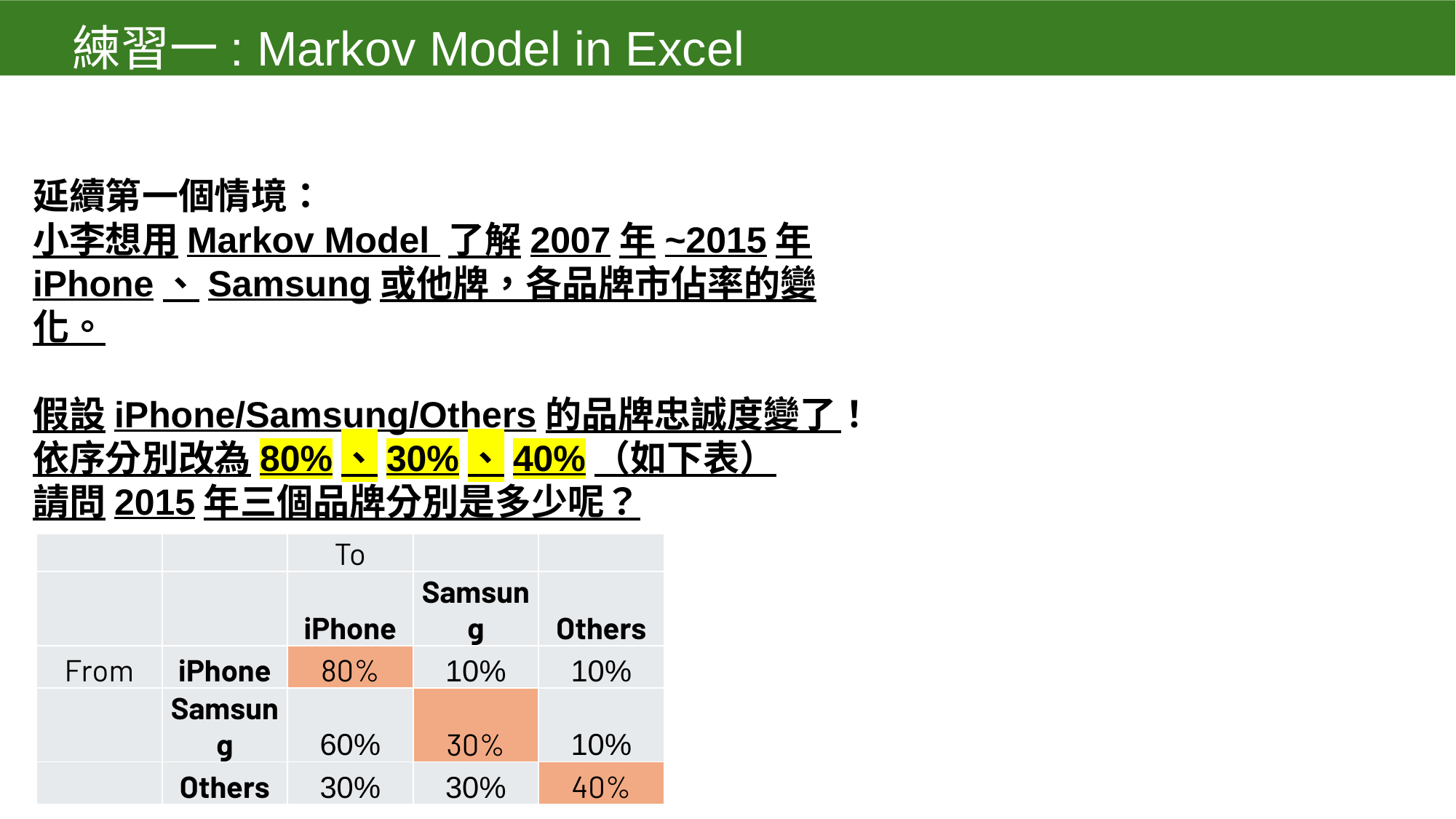

練習一: Markov Model in Excel
延續第一個情境：
小李想用Markov Model 了解2007年~2015年
iPhone、Samsung或他牌，各品牌市佔率的變化。

假設iPhone/Samsung/Others的品牌忠誠度變了！
依序分別改為80%、30%、40%（如下表）
請問2015年三個品牌分別是多少呢？
|  |  | To |  |  |
| --- | --- | --- | --- | --- |
|  |  | iPhone | Samsung | Others |
| From | iPhone | 80% | 10% | 10% |
|  | Samsung | 60% | 30% | 10% |
|  | Others | 30% | 30% | 40% |